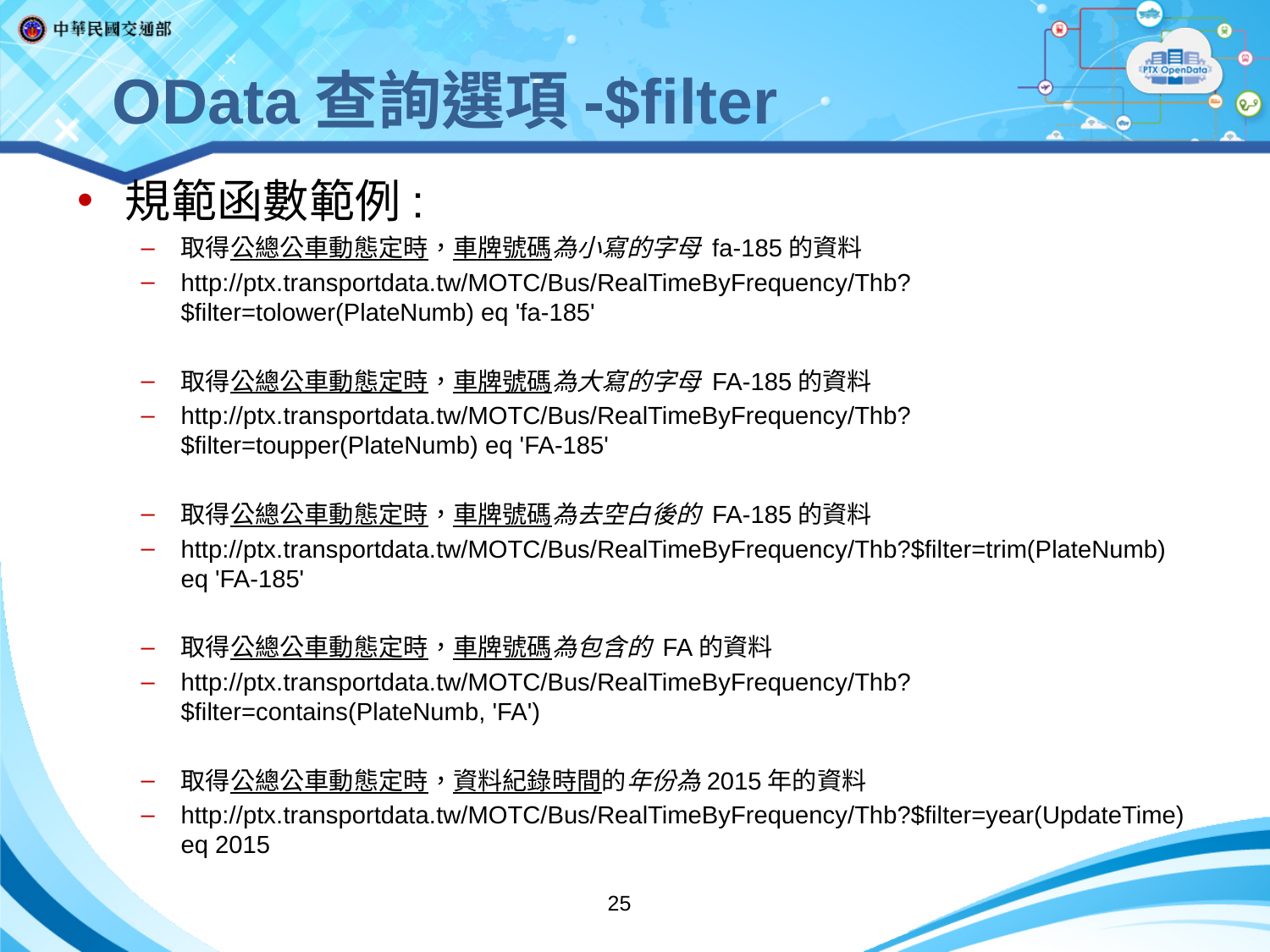

OData查詢選項-$filter
規範函數範例:
取得公總公車動態定時，車牌號碼為小寫的字母 fa-185的資料
http://ptx.transportdata.tw/MOTC/Bus/RealTimeByFrequency/Thb?$filter=tolower(PlateNumb) eq 'fa-185'

取得公總公車動態定時，車牌號碼為大寫的字母 FA-185的資料
http://ptx.transportdata.tw/MOTC/Bus/RealTimeByFrequency/Thb?$filter=toupper(PlateNumb) eq 'FA-185'

取得公總公車動態定時，車牌號碼為去空白後的 FA-185的資料
http://ptx.transportdata.tw/MOTC/Bus/RealTimeByFrequency/Thb?$filter=trim(PlateNumb) eq 'FA-185'

取得公總公車動態定時，車牌號碼為包含的 FA的資料
http://ptx.transportdata.tw/MOTC/Bus/RealTimeByFrequency/Thb?$filter=contains(PlateNumb, 'FA')

取得公總公車動態定時，資料紀錄時間的年份為2015年的資料
http://ptx.transportdata.tw/MOTC/Bus/RealTimeByFrequency/Thb?$filter=year(UpdateTime) eq 2015

25